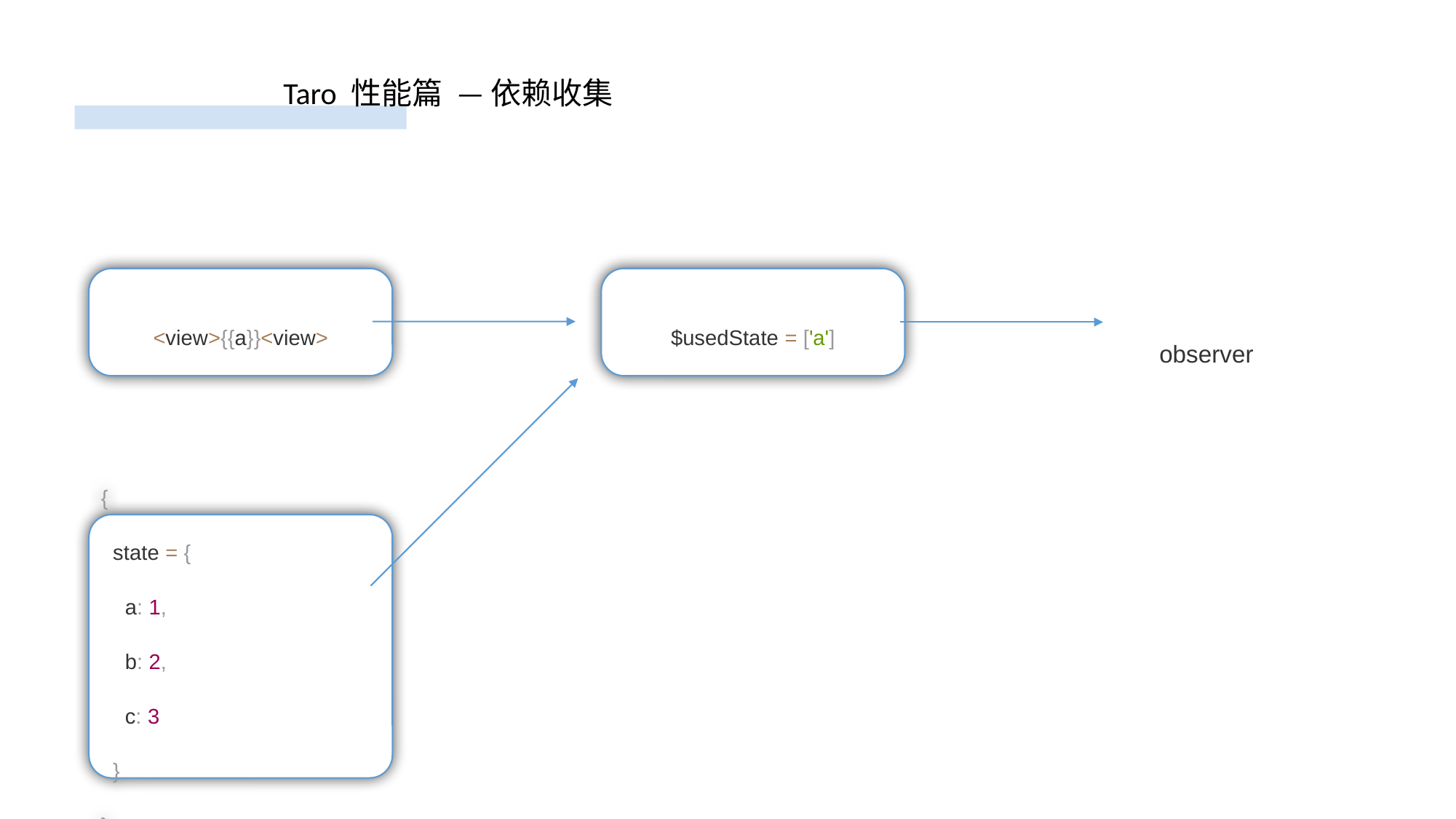

Taro 性能篇  — 依赖收集

<view>{{a}}<view>
$usedState = ['a']
observer

{
  state = {
    a: 1,
    b: 2,
    c: 3
  }
}